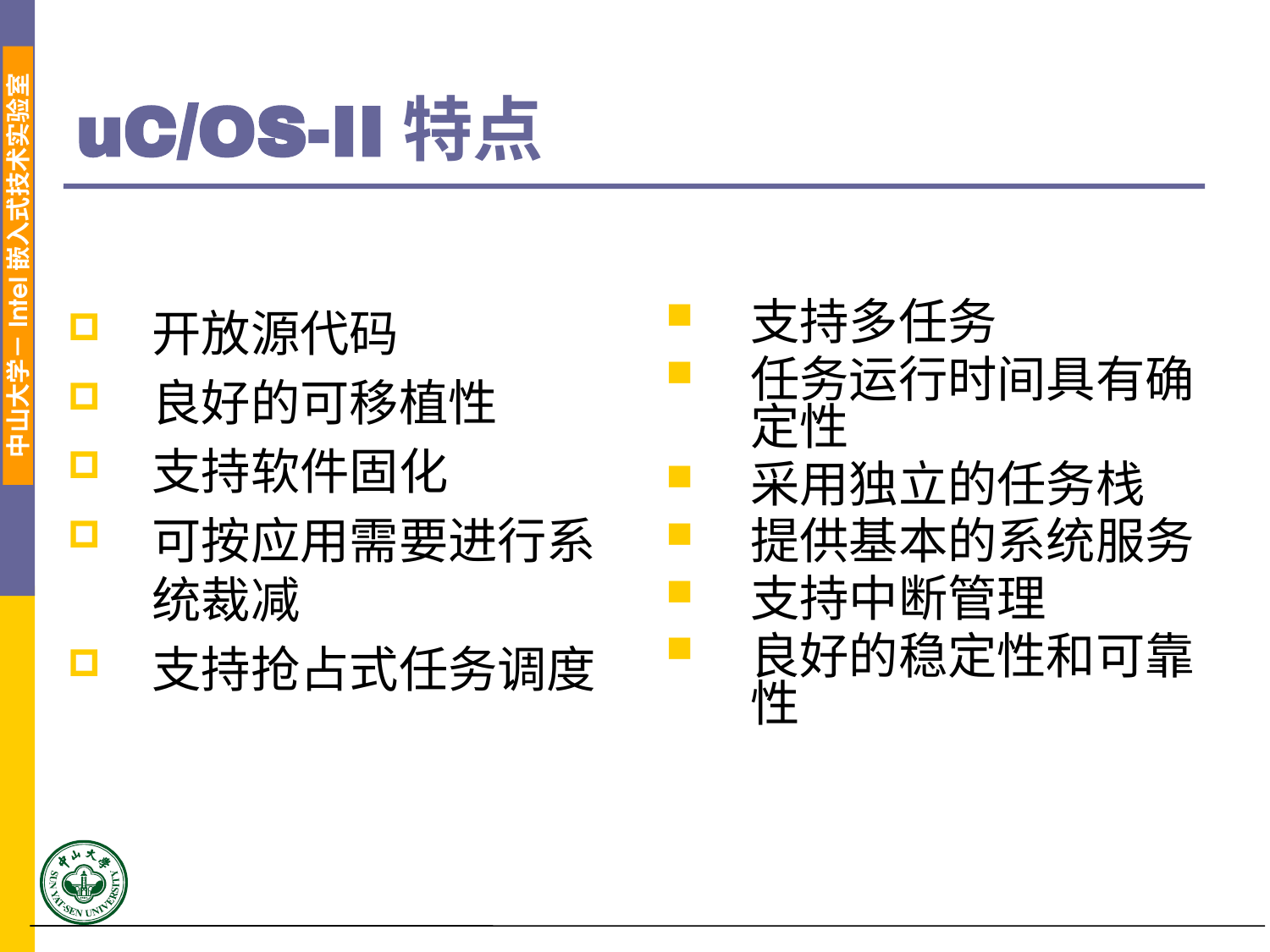

# uC/OS-II特点
开放源代码
良好的可移植性
支持软件固化
可按应用需要进行系统裁减
支持抢占式任务调度
支持多任务
任务运行时间具有确定性
采用独立的任务栈
提供基本的系统服务
支持中断管理
良好的稳定性和可靠性